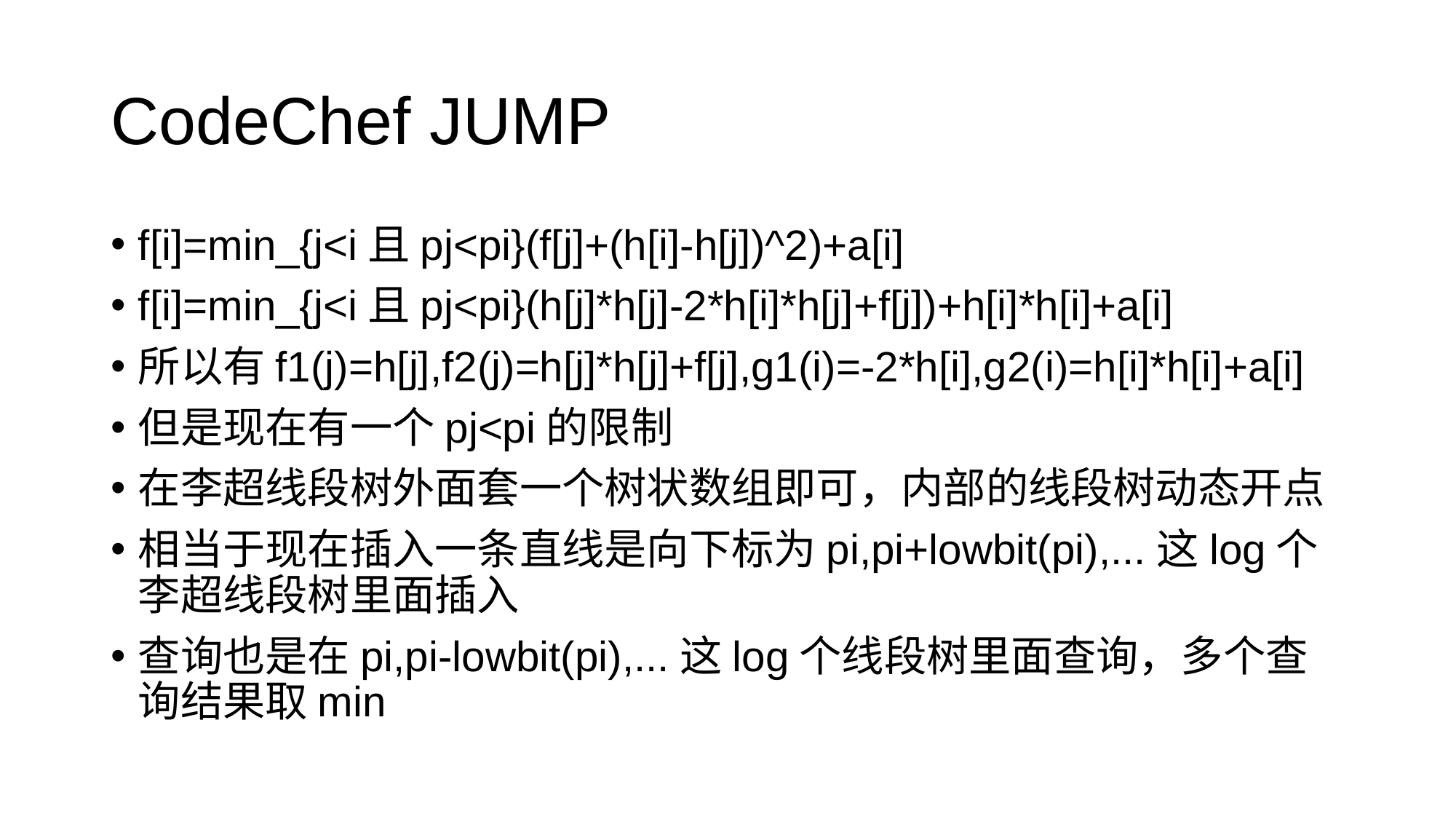

# CodeChef JUMP
f[i]=min_{j<i且pj<pi}(f[j]+(h[i]-h[j])^2)+a[i]
f[i]=min_{j<i且pj<pi}(h[j]*h[j]-2*h[i]*h[j]+f[j])+h[i]*h[i]+a[i]
所以有f1(j)=h[j],f2(j)=h[j]*h[j]+f[j],g1(i)=-2*h[i],g2(i)=h[i]*h[i]+a[i]
但是现在有一个pj<pi的限制
在李超线段树外面套一个树状数组即可，内部的线段树动态开点
相当于现在插入一条直线是向下标为pi,pi+lowbit(pi),...这log个李超线段树里面插入
查询也是在pi,pi-lowbit(pi),...这log个线段树里面查询，多个查询结果取min